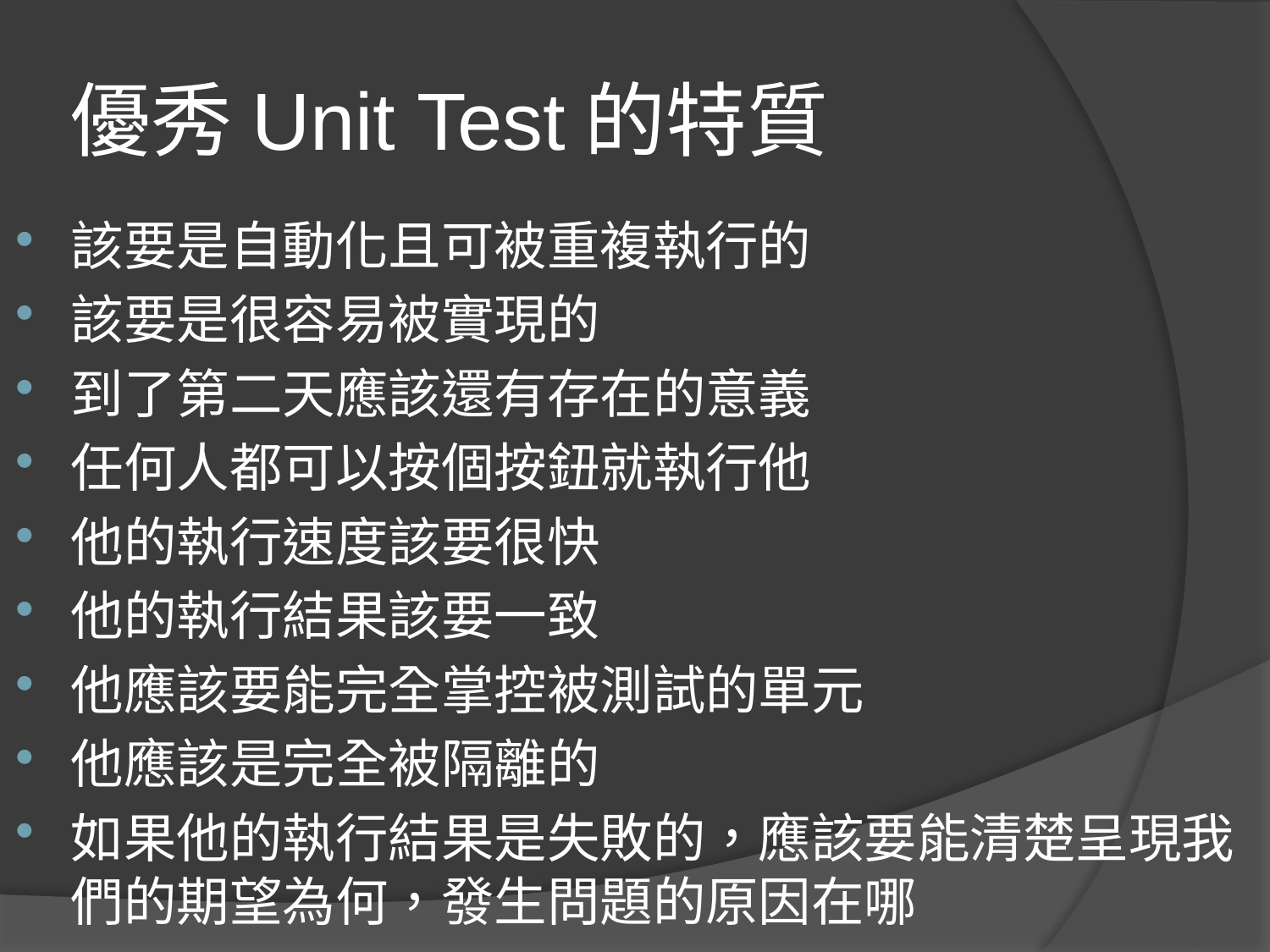

# 優秀Unit Test的特質
該要是自動化且可被重複執行的
該要是很容易被實現的
到了第二天應該還有存在的意義
任何人都可以按個按鈕就執行他
他的執行速度該要很快
他的執行結果該要一致
他應該要能完全掌控被測試的單元
他應該是完全被隔離的
如果他的執行結果是失敗的，應該要能清楚呈現我們的期望為何，發生問題的原因在哪